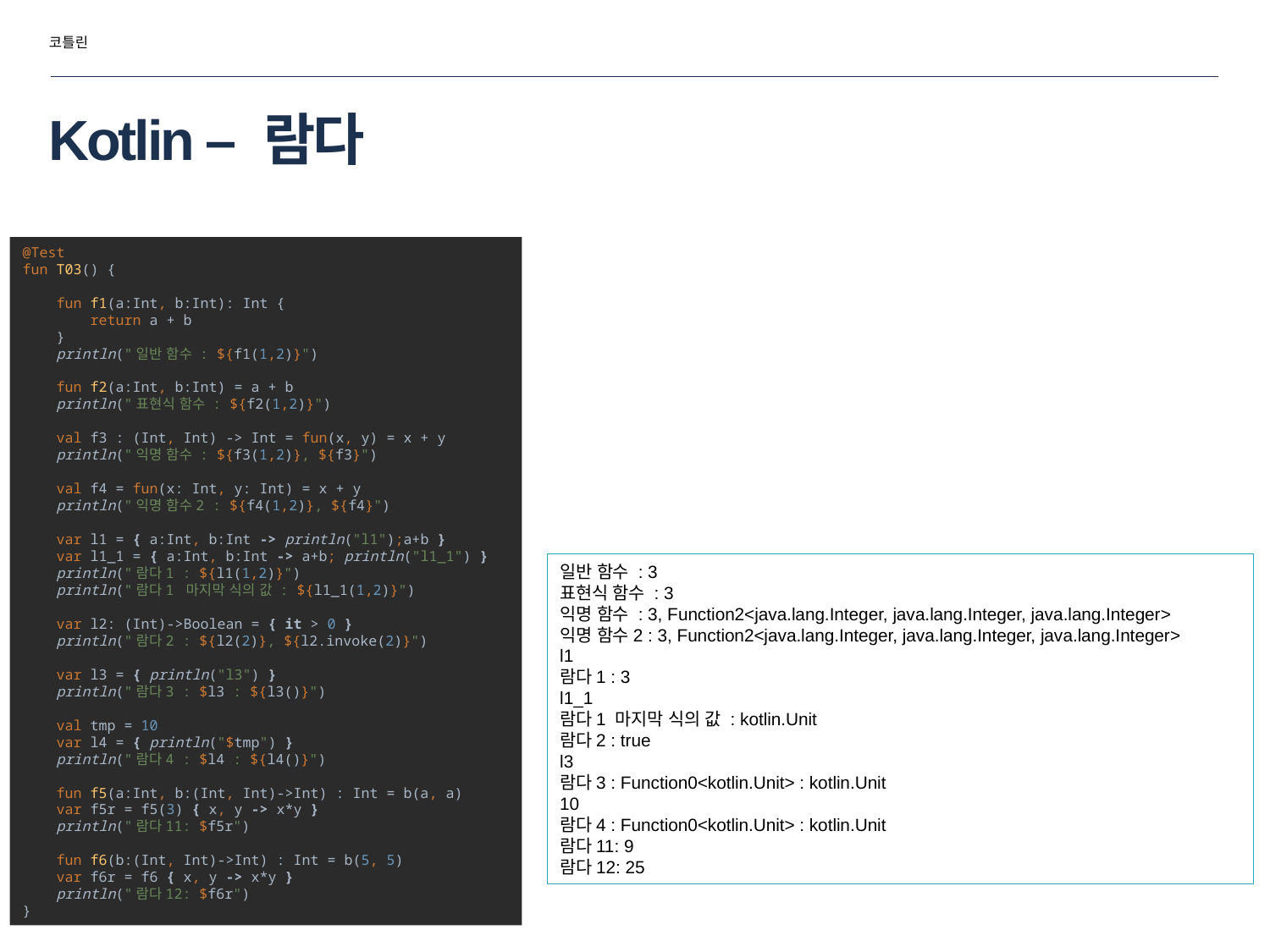

코틀린
# Kotlin – 람다
@Test
fun T03() {
    fun f1(a:Int, b:Int): Int {
        return a + b
    }
    println("일반 함수 : ${f1(1,2)}")
    fun f2(a:Int, b:Int) = a + b
    println("표현식 함수 : ${f2(1,2)}")
    val f3 : (Int, Int) -> Int = fun(x, y) = x + y
    println("익명 함수 : ${f3(1,2)}, ${f3}")
    val f4 = fun(x: Int, y: Int) = x + y
    println("익명 함수2 : ${f4(1,2)}, ${f4}")
    var l1 = { a:Int, b:Int -> println("l1");a+b }
    var l1_1 = { a:Int, b:Int -> a+b; println("l1_1") }
    println("람다1 : ${l1(1,2)}")
    println("람다1 마지막 식의 값 : ${l1_1(1,2)}")
    var l2: (Int)->Boolean = { it > 0 }
    println("람다2 : ${l2(2)}, ${l2.invoke(2)}")
    var l3 = { println("l3") }
    println("람다3 : $l3 : ${l3()}")
    val tmp = 10
    var l4 = { println("$tmp") }
    println("람다4 : $l4 : ${l4()}")
    fun f5(a:Int, b:(Int, Int)->Int) : Int = b(a, a)
    var f5r = f5(3) { x, y -> x*y }
    println("람다11: $f5r")
    fun f6(b:(Int, Int)->Int) : Int = b(5, 5)
    var f6r = f6 { x, y -> x*y }
    println("람다12: $f6r")
}
일반 함수 : 3
표현식 함수 : 3
익명 함수 : 3, Function2<java.lang.Integer, java.lang.Integer, java.lang.Integer>
익명 함수2 : 3, Function2<java.lang.Integer, java.lang.Integer, java.lang.Integer>
l1
람다1 : 3
l1_1
람다1 마지막 식의 값 : kotlin.Unit
람다2 : true
l3
람다3 : Function0<kotlin.Unit> : kotlin.Unit
10
람다4 : Function0<kotlin.Unit> : kotlin.Unit
람다11: 9
람다12: 25